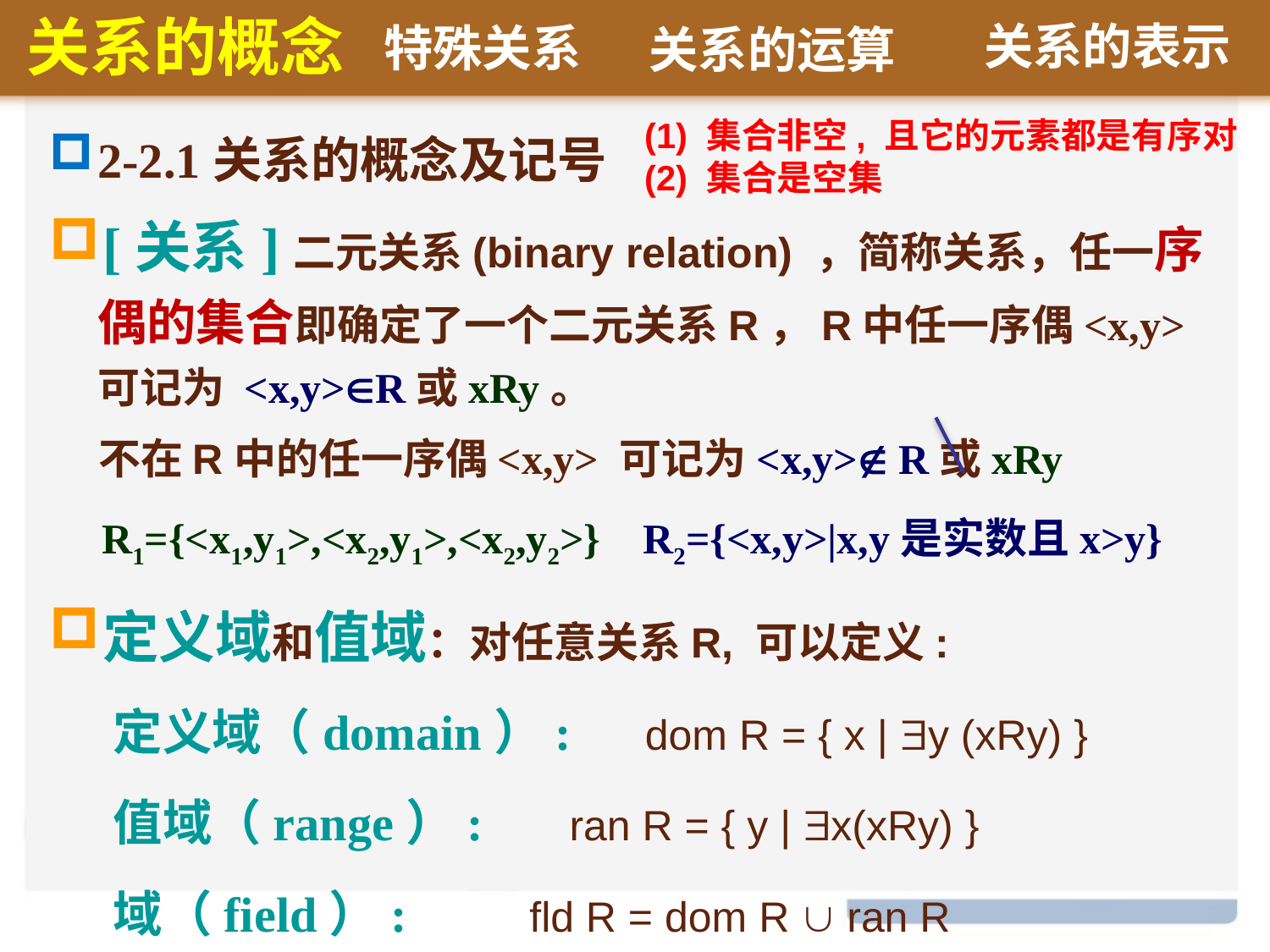

关系的概念
第一部分 集合论
第一部分 集合论
关系的表示
特殊关系
关系的运算
(1) 集合非空, 且它的元素都是有序对
(2) 集合是空集
2-2.1关系的概念及记号
[关系]二元关系(binary relation) ，简称关系，任一序偶的集合即确定了一个二元关系R，R中任一序偶<x,y> 可记为 <x,y>∈R或xRy。
    不在R中的任一序偶<x,y> 可记为<x,y>∉ R或xRy
R1={<x1,y1>,<x2,y1>,<x2,y2>}    R2={<x,y>|x,y是实数且x>y}
定义域和值域：对任意关系R, 可以定义:
定义域（domain）:      dom R = { x | ∃y (xRy) }
值域（range）:       ran R = { y | ∃x(xRy) }
域（field）:          fld R = dom R ∪ ran R